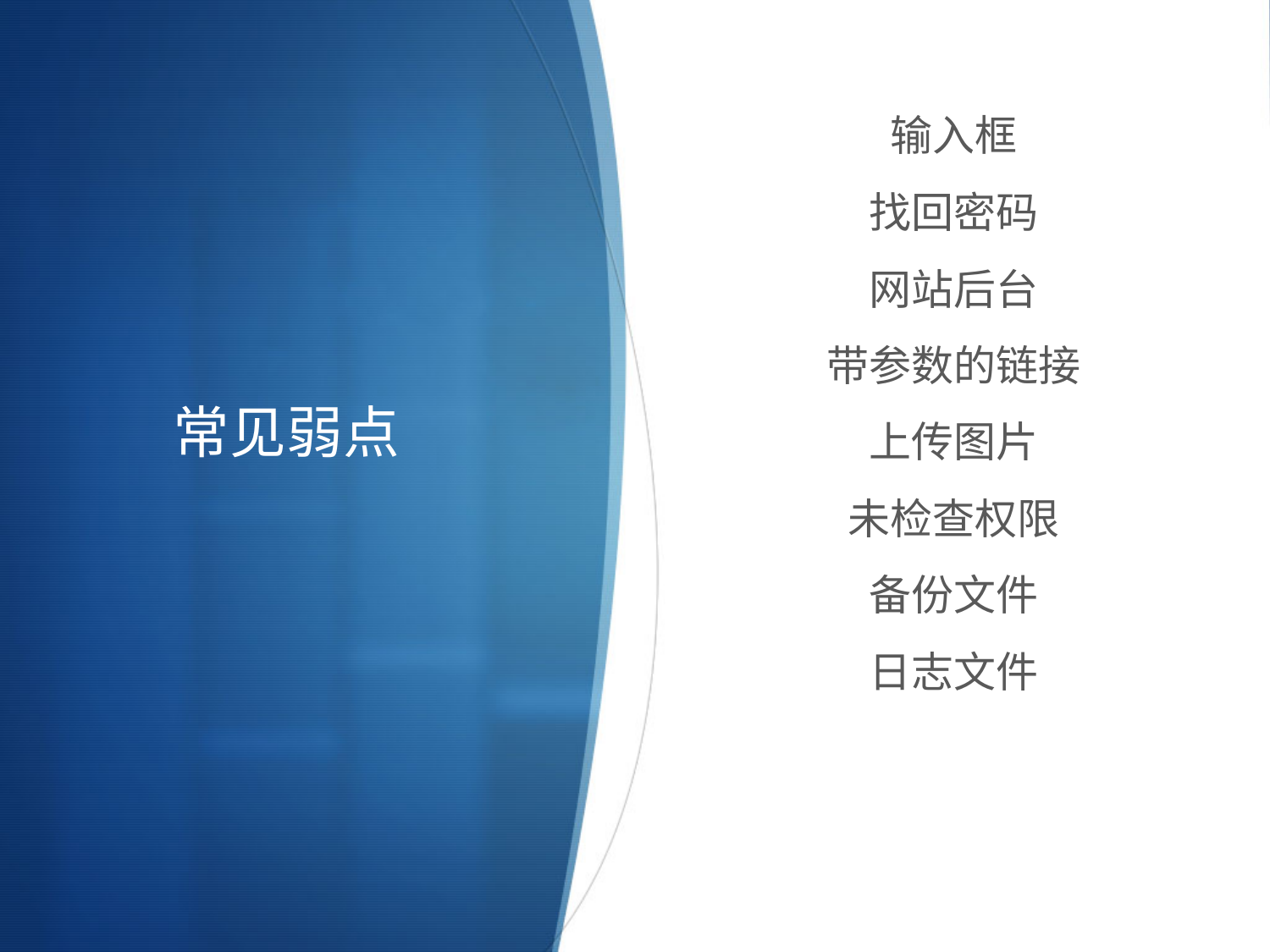

输入框
找回密码
网站后台
带参数的链接
上传图片
未检查权限
备份文件
日志文件

常见弱点